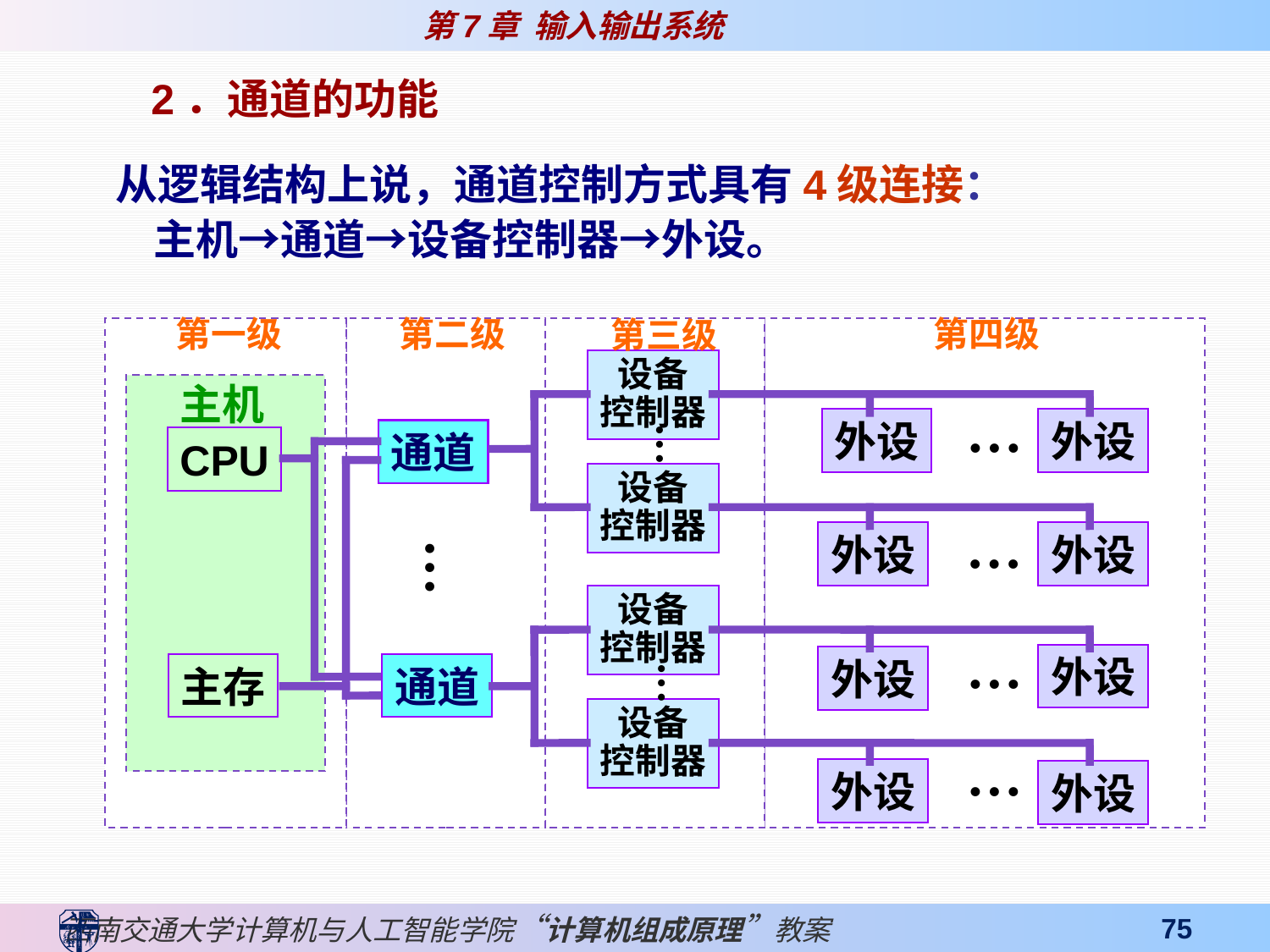

2．通道的功能
    从逻辑结构上说，通道控制方式具有4级连接：
        主机→通道→设备控制器→外设。
第一级
第二级
第四级
第三级

设备
控制器
主机

…

外设
外设
…
通道
CPU

设备
控制器
…

外设
外设
…
设备
控制器
…

外设
外设
…
主存
通道

设备
控制器
…

外设
外设